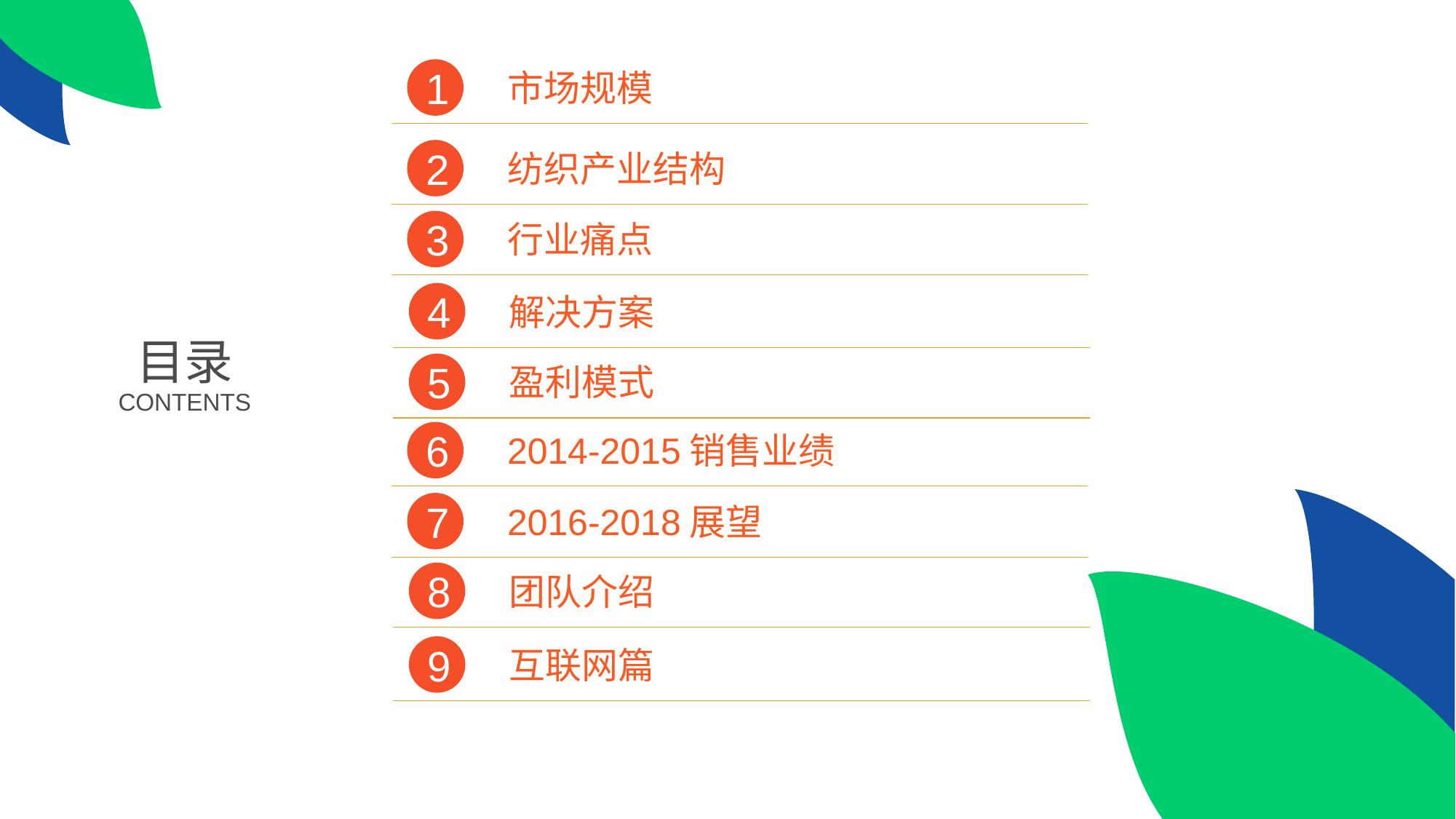

1
市场规模
2
纺织产业结构
3
行业痛点
目录
CONTENTS
4
解决方案
5
盈利模式
6
2014-2015销售业绩

7
2016-2018展望

8
团队介绍

9
互联网篇